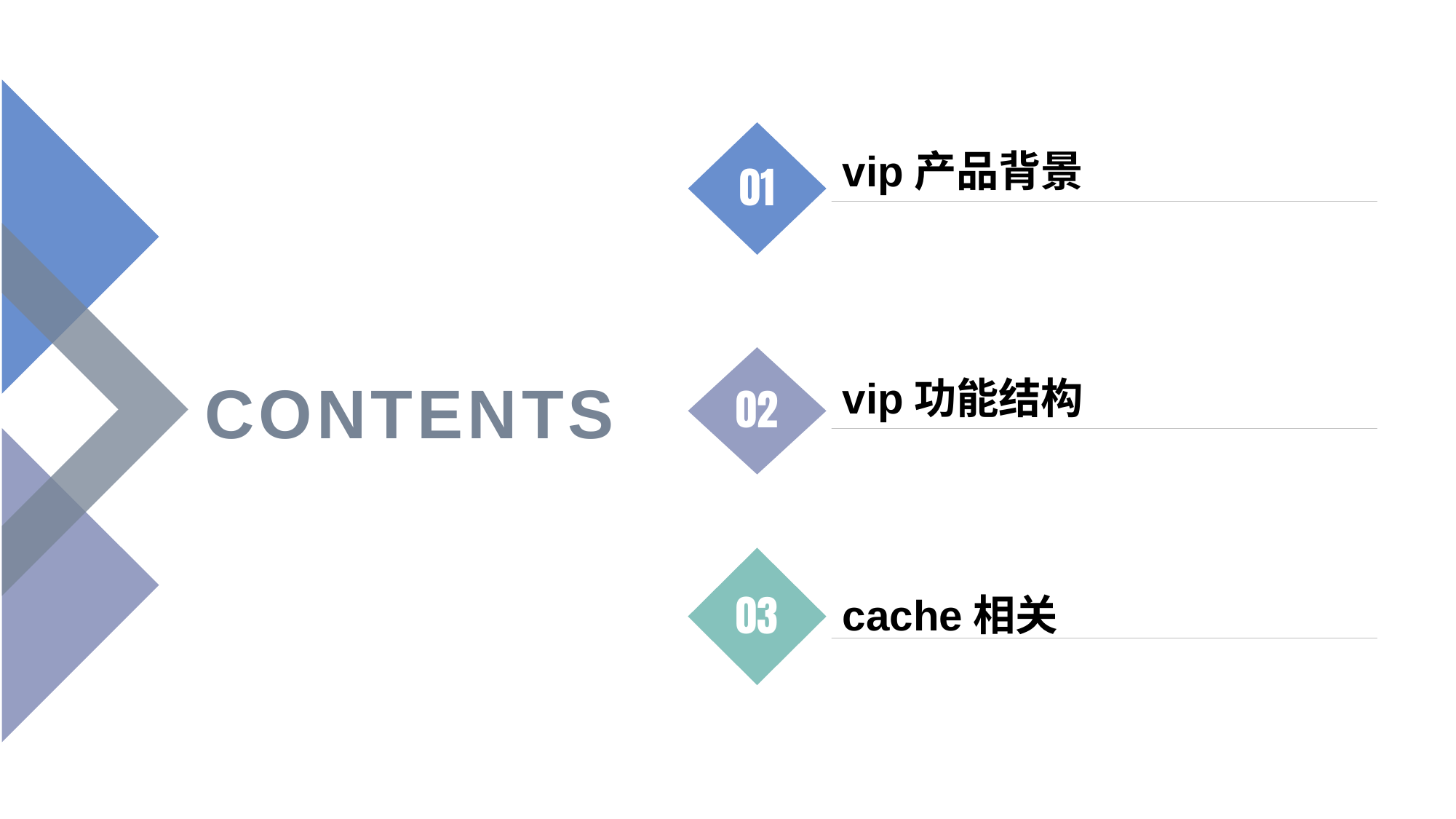

01

vip产品背景
02
CONTENTS
vip功能结构
03
cache相关